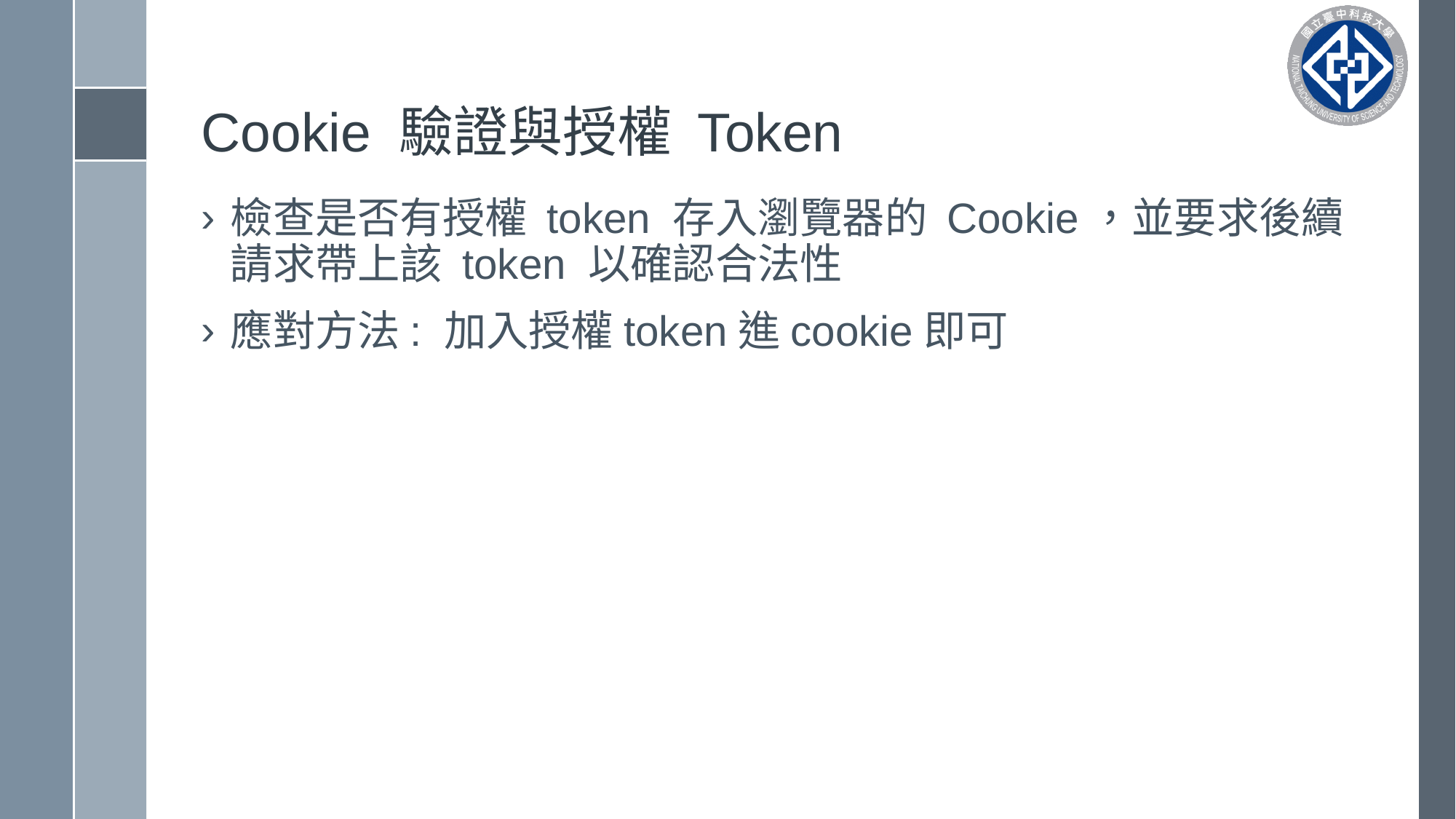

# Cookie 驗證與授權 Token
檢查是否有授權 token 存入瀏覽器的 Cookie，並要求後續請求帶上該 token 以確認合法性
應對方法: 加入授權token進cookie即可